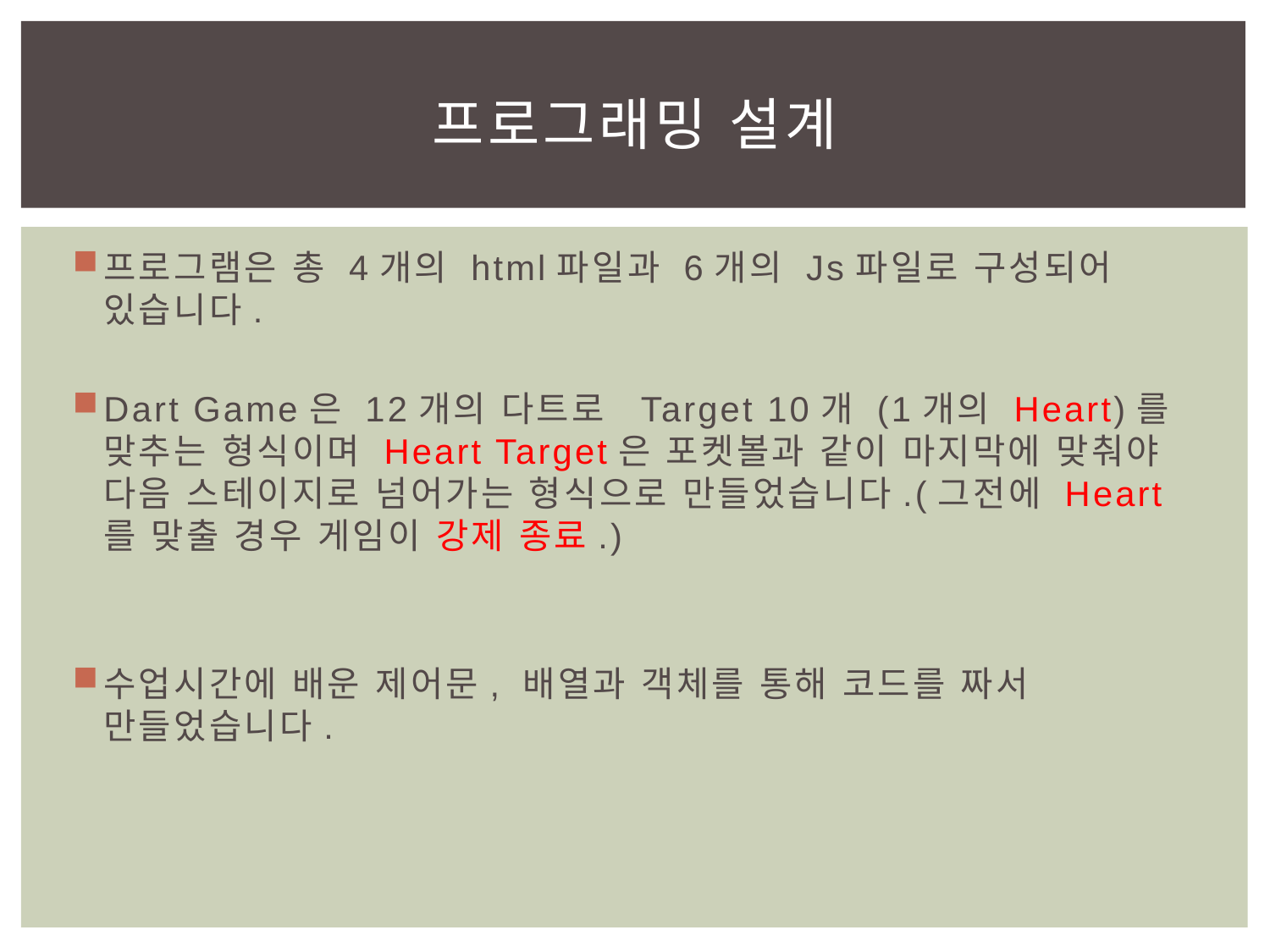

# 프로그래밍 설계
프로그램은 총 4개의 html파일과 6개의 Js파일로 구성되어 있습니다.

Dart Game은 12개의 다트로  Target 10개 (1개의 Heart)를 맞추는 형식이며 Heart Target은 포켓볼과 같이 마지막에 맞춰야 다음 스테이지로 넘어가는 형식으로 만들었습니다.(그전에 Heart를 맞출 경우 게임이 강제 종료.)

수업시간에 배운 제어문, 배열과 객체를 통해 코드를 짜서 만들었습니다.